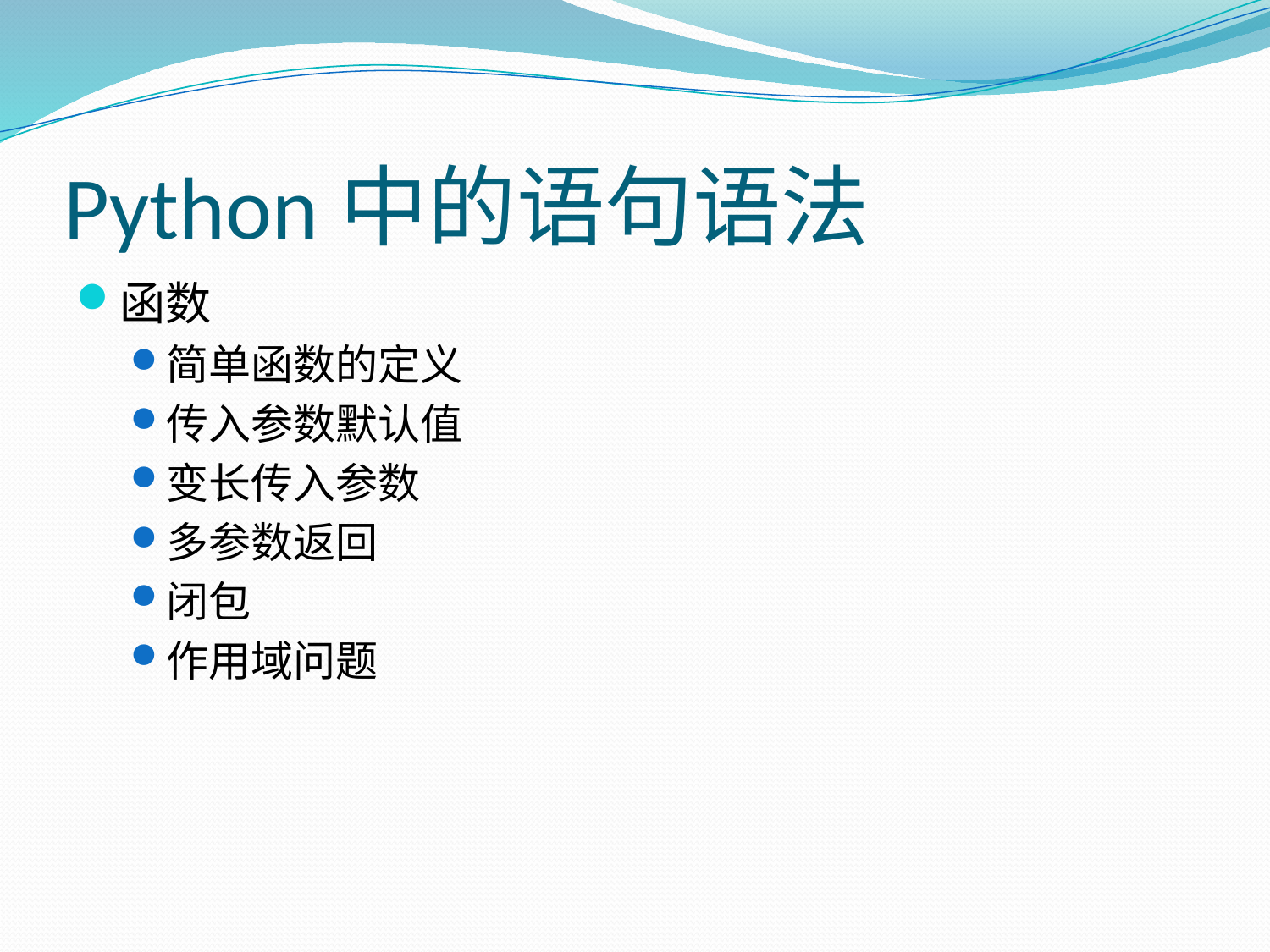

# Python中的语句语法
函数
简单函数的定义
传入参数默认值
变长传入参数
多参数返回
闭包
作用域问题